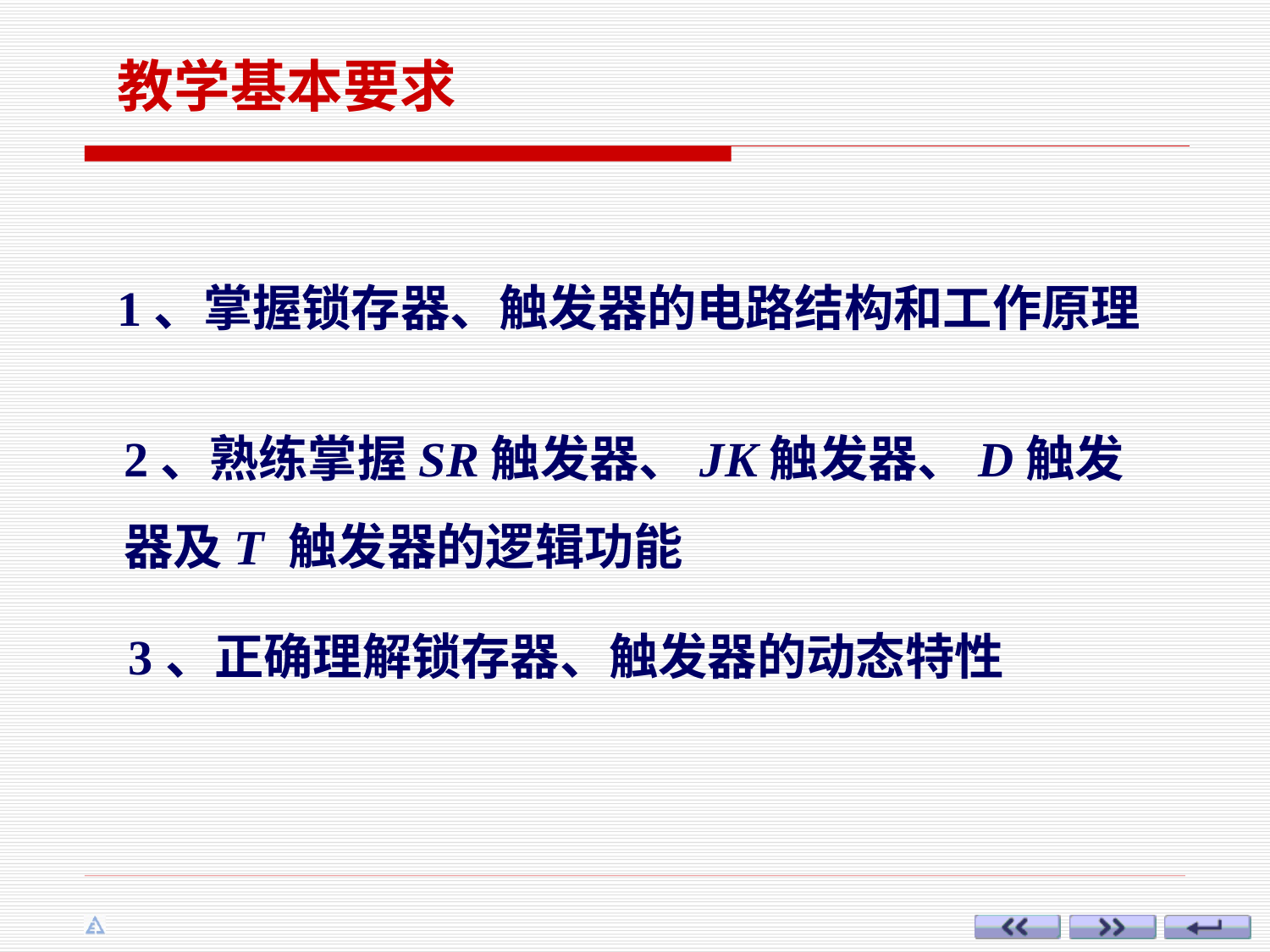

教学基本要求
1、掌握锁存器、触发器的电路结构和工作原理
2、熟练掌握SR触发器、JK触发器、D触发器及T 触发器的逻辑功能
3、正确理解锁存器、触发器的动态特性